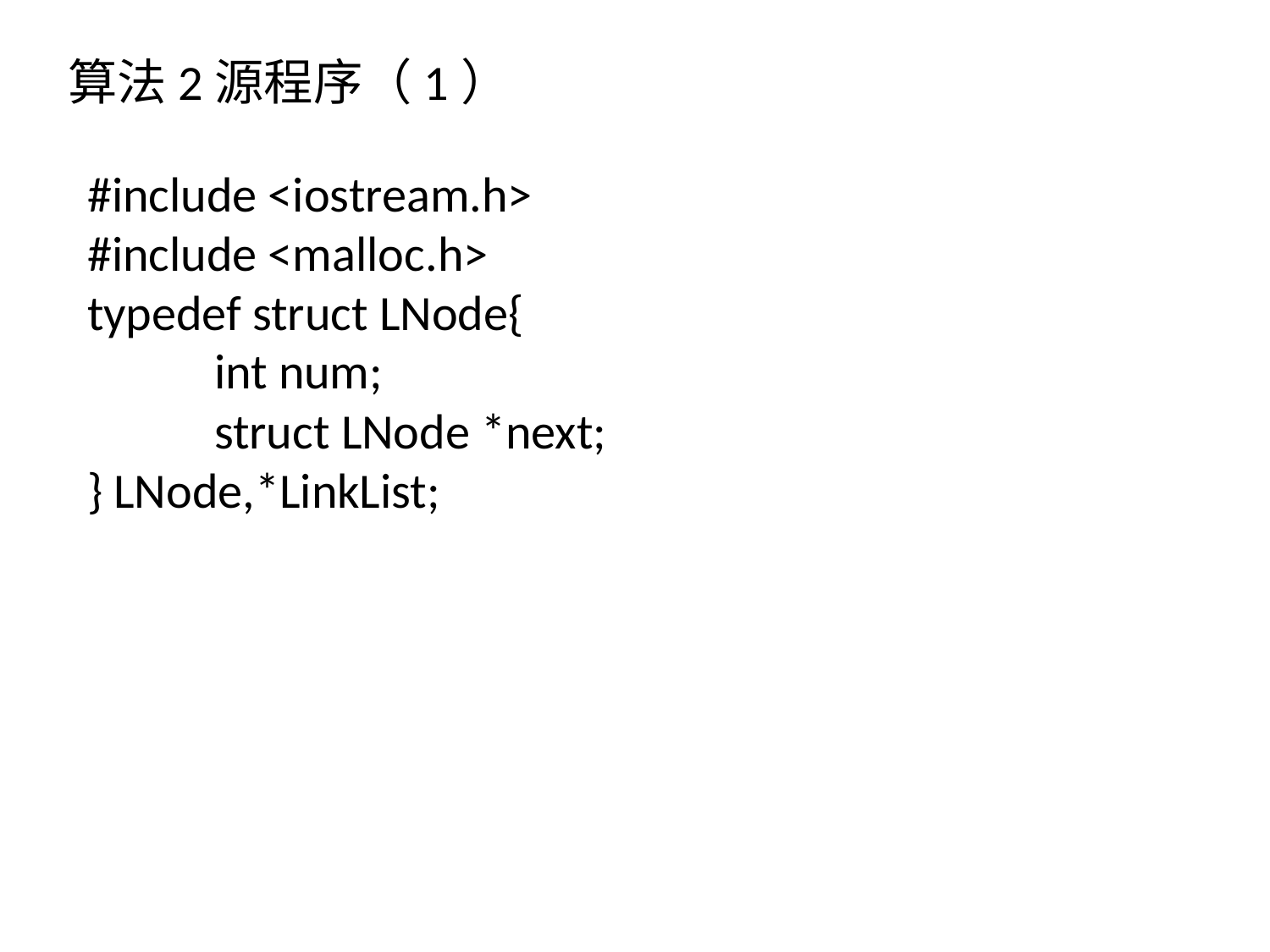

# 算法2源程序（1）
#include <iostream.h>
#include <malloc.h>
typedef struct LNode{
	int num;
	struct LNode *next;
} LNode,*LinkList;